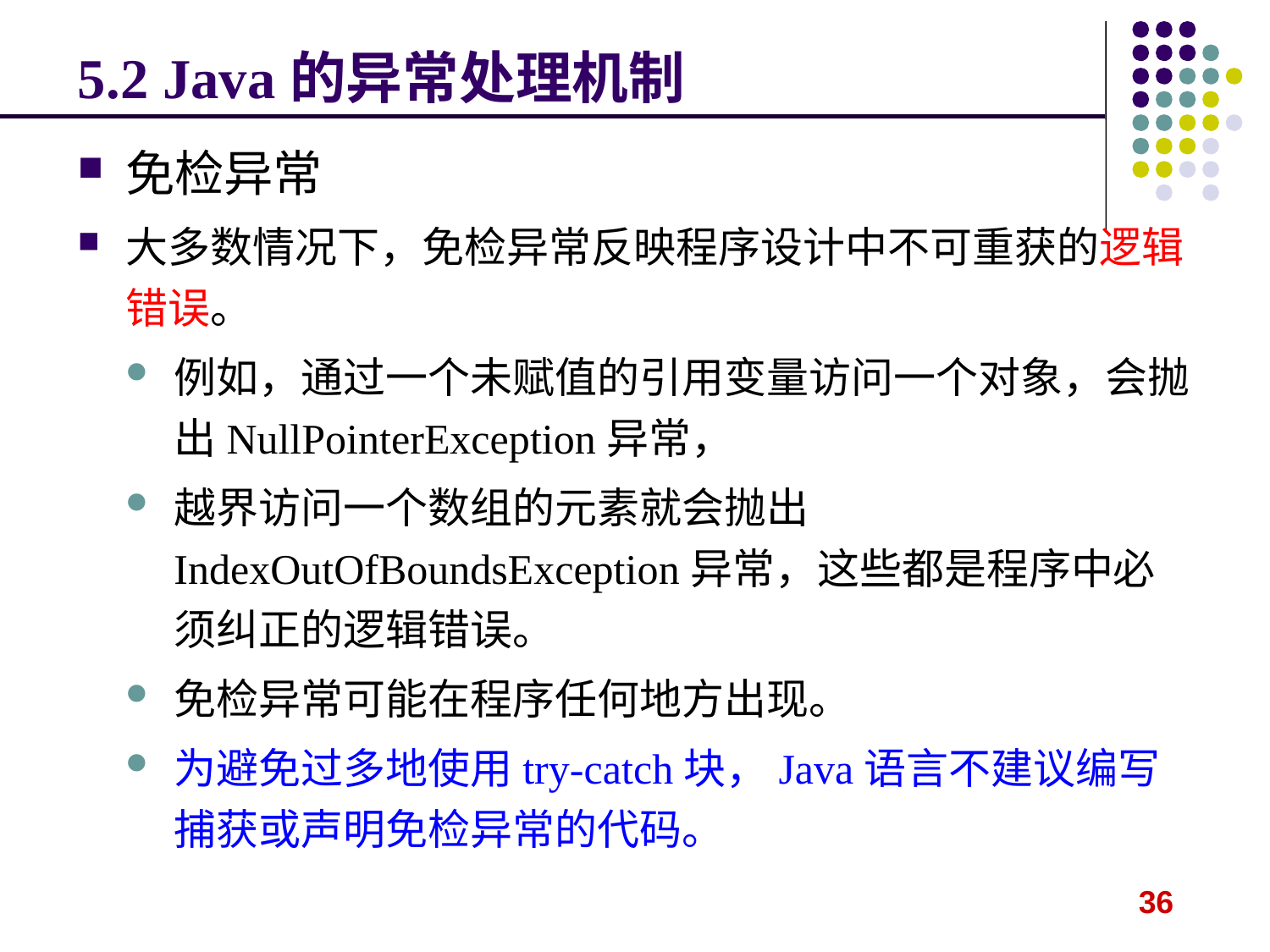

5.2 Java的异常处理机制
免检异常
大多数情况下，免检异常反映程序设计中不可重获的逻辑错误。
例如，通过一个未赋值的引用变量访问一个对象，会抛出NullPointerException异常，
越界访问一个数组的元素就会抛出IndexOutOfBoundsException异常，这些都是程序中必须纠正的逻辑错误。
免检异常可能在程序任何地方出现。
为避免过多地使用try-catch块，Java语言不建议编写捕获或声明免检异常的代码。